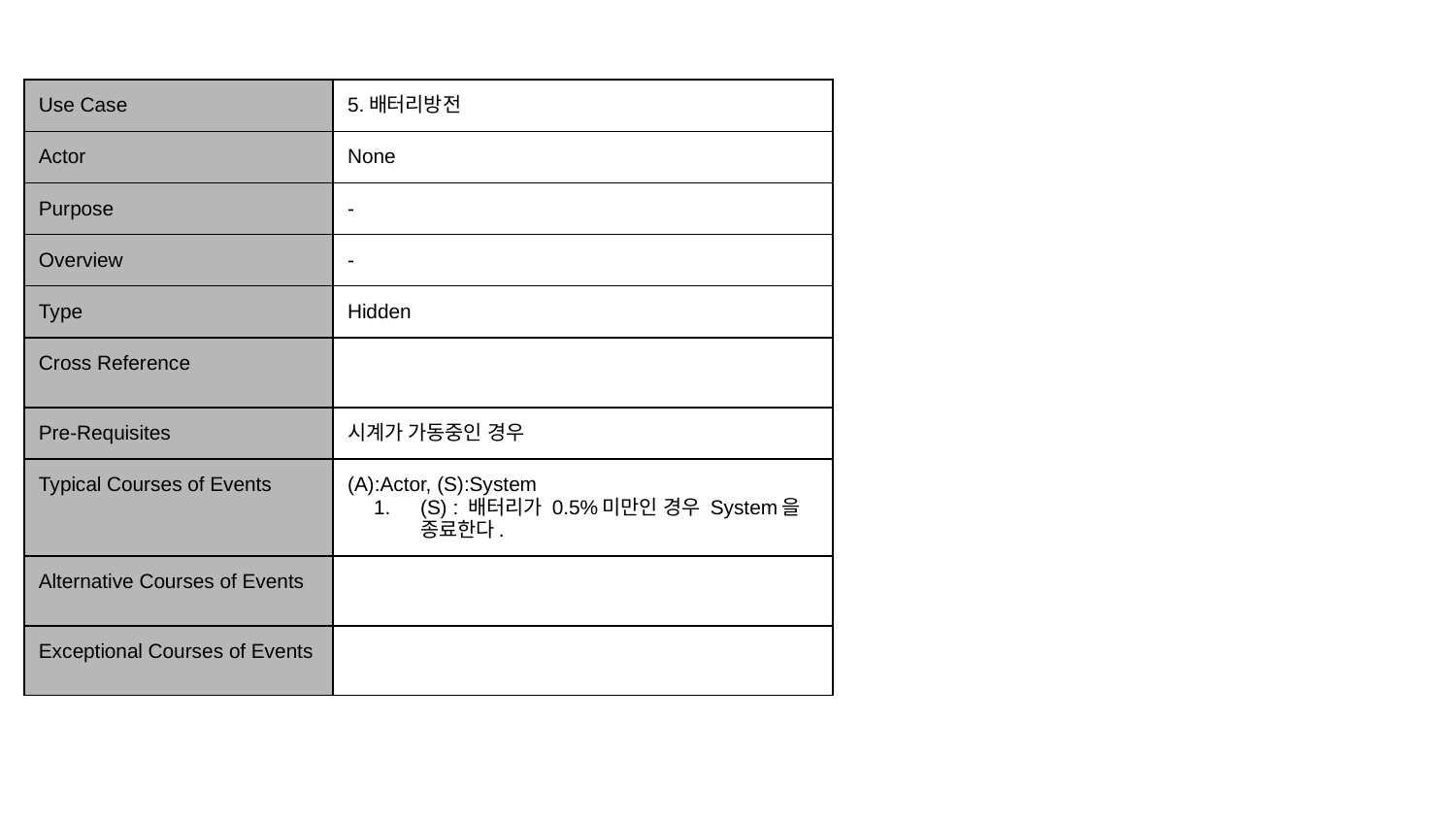

| Use Case | 5.배터리방전 |
| --- | --- |
| Actor | None |
| Purpose | - |
| Overview | - |
| Type | Hidden |
| Cross Reference |  |
| Pre-Requisites | 시계가 가동중인 경우 |
| Typical Courses of Events | (A):Actor, (S):System (S) : 배터리가 0.5%미만인 경우 System을 종료한다. |
| Alternative Courses of Events |  |
| Exceptional Courses of Events |  |